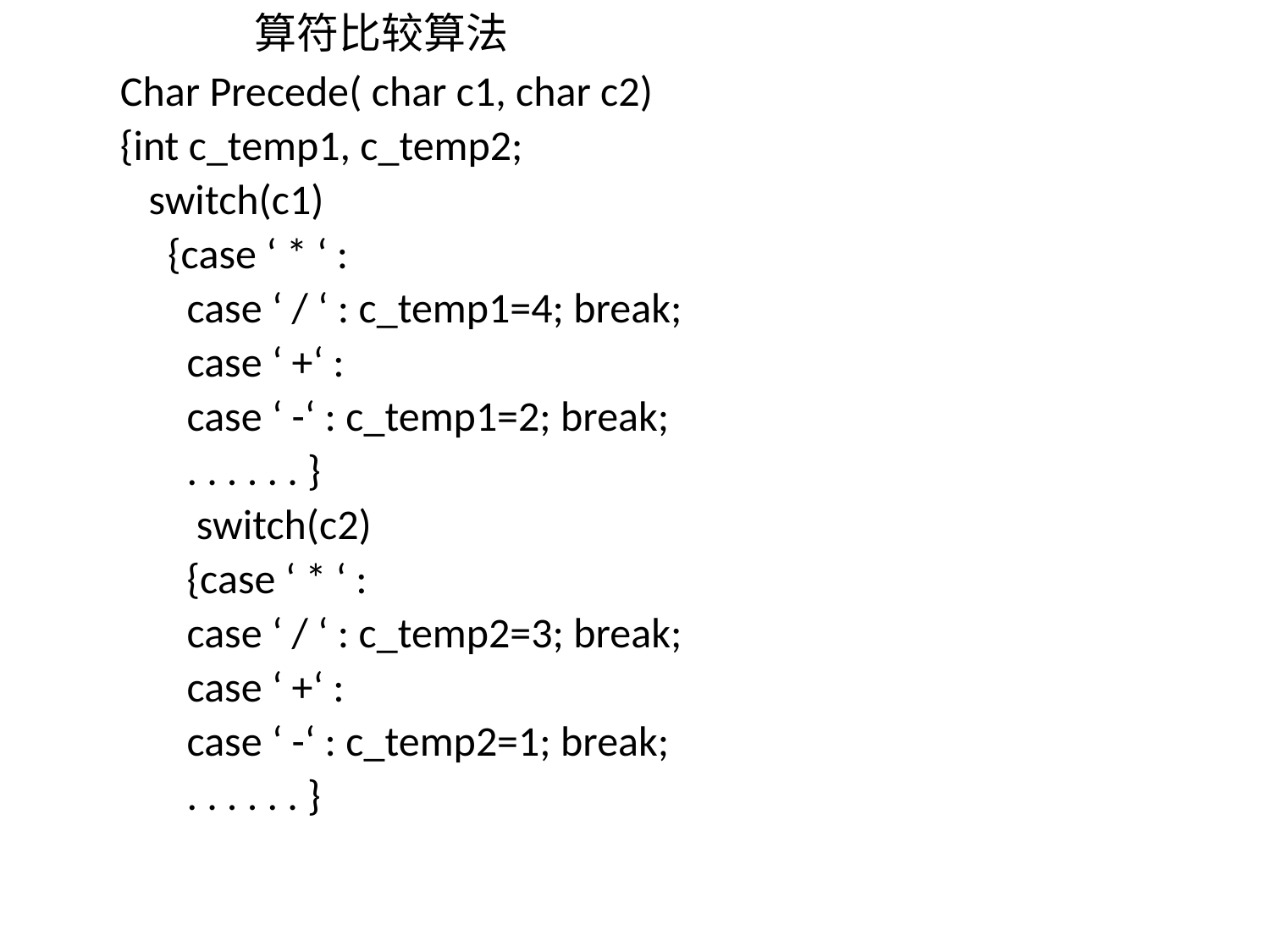

# 算符比较算法
Char Precede( char c1, char c2)
{int c_temp1, c_temp2;
   switch(c1)
     {case ‘ * ‘ :
       case ‘ / ‘ : c_temp1=4; break;
       case ‘ +‘ :
       case ‘ -‘ : c_temp1=2; break;
       . . . . . . }
        switch(c2)
       {case ‘ * ‘ :
       case ‘ / ‘ : c_temp2=3; break;
       case ‘ +‘ :
       case ‘ -‘ : c_temp2=1; break;
       . . . . . . }